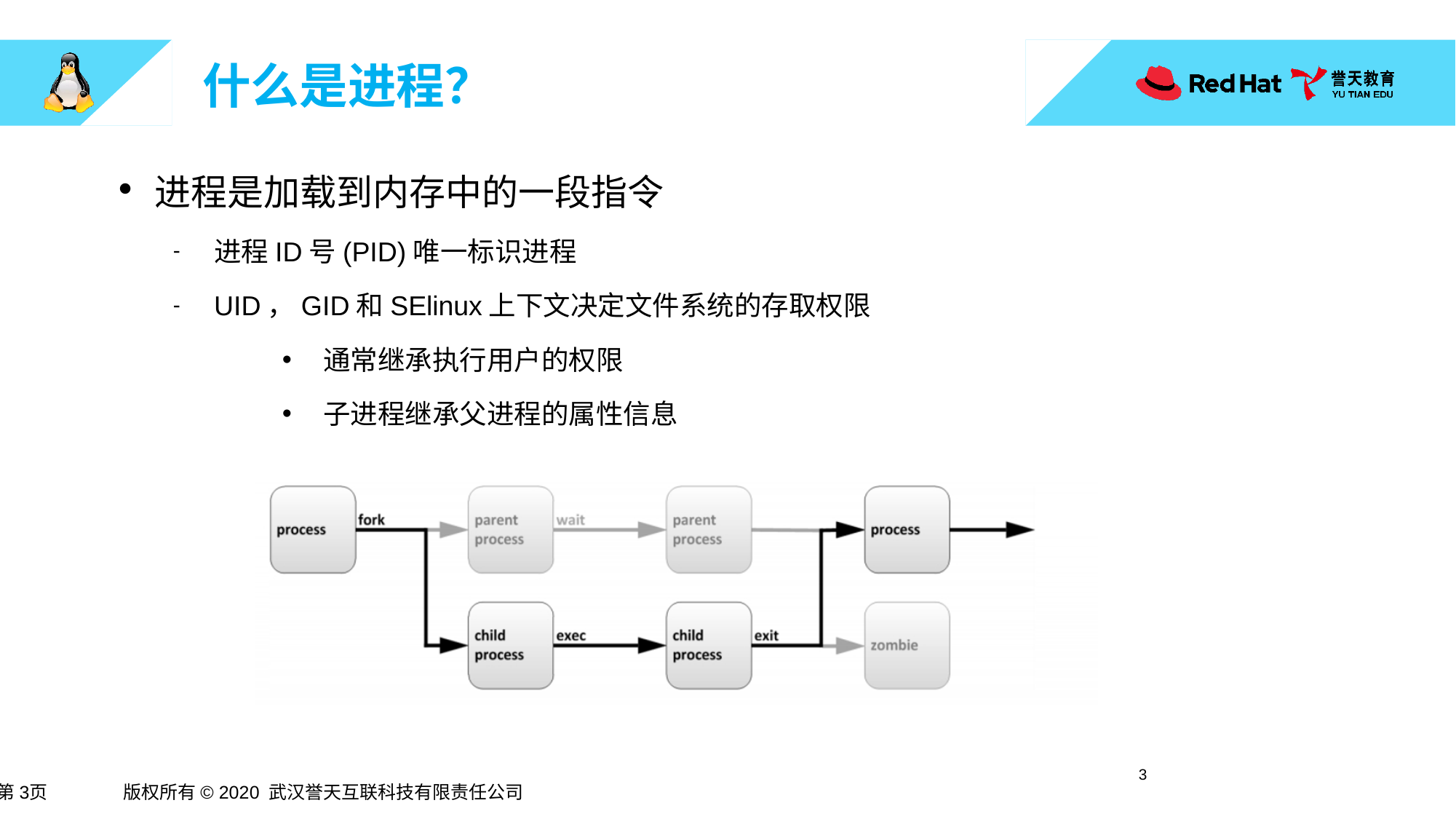

# 什么是进程？
进程是加载到内存中的一段指令
进程ID号(PID)唯一标识进程
UID，GID和SElinux上下文决定文件系统的存取权限
通常继承执行用户的权限
子进程继承父进程的属性信息

3